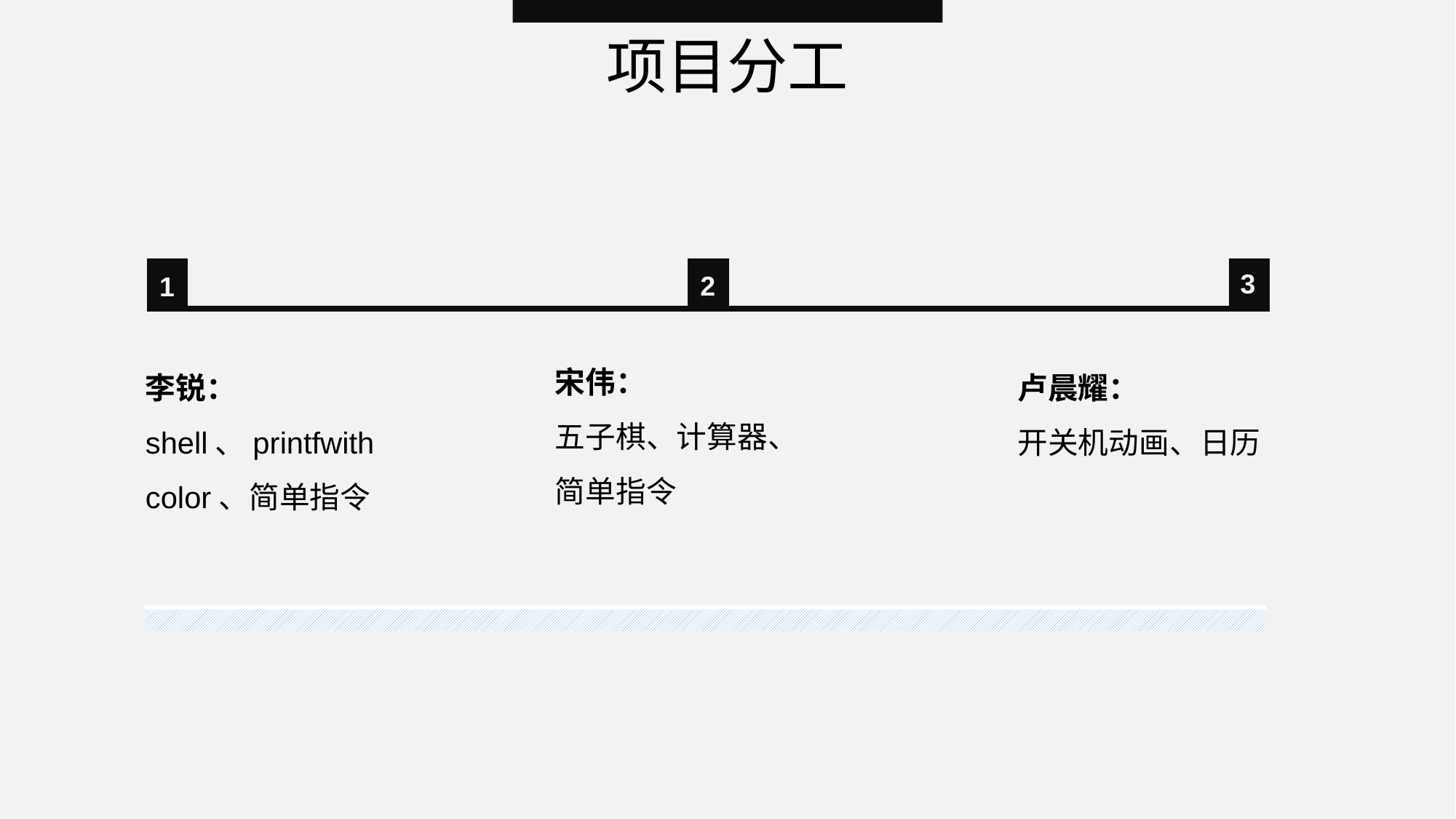

项目分工

3
2
1
宋伟：
五子棋、计算器、简单指令
李锐：
shell、printfwithcolor、简单指令
卢晨耀：
开关机动画、日历